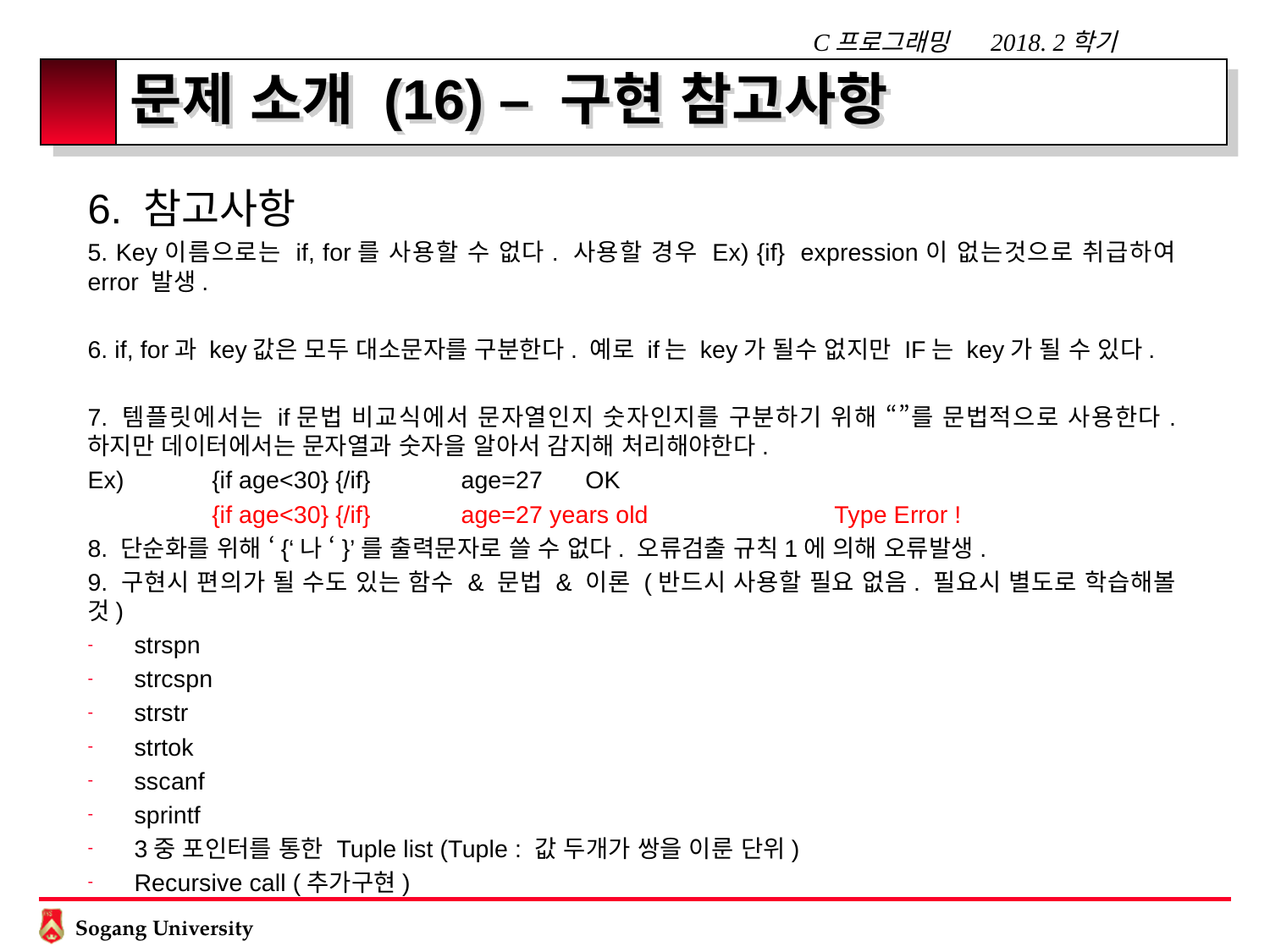

# 문제 소개 (16) – 구현 참고사항
6. 참고사항
5. Key이름으로는 if, for를 사용할 수 없다. 사용할 경우 Ex) {if}  expression이 없는것으로 취급하여 error 발생.

6. if, for과 key값은 모두 대소문자를 구분한다. 예로 if는 key가 될수 없지만 IF는 key가 될 수 있다.

7. 템플릿에서는 if문법 비교식에서 문자열인지 숫자인지를 구분하기 위해 “”를 문법적으로 사용한다. 하지만 데이터에서는 문자열과 숫자을 알아서 감지해 처리해야한다.
Ex) 	{if age<30} {/if}		age=27			OK
	{if age<30} {/if} 		age=27 years old		Type Error !
8. 단순화를 위해 ‘{‘나 ‘}’를 출력문자로 쓸 수 없다. 오류검출 규칙1에 의해 오류발생.
9. 구현시 편의가 될 수도 있는 함수 & 문법 & 이론 (반드시 사용할 필요 없음. 필요시 별도로 학습해볼 것)
strspn
strcspn
strstr
strtok
sscanf
sprintf
3중 포인터를 통한 Tuple list (Tuple : 값 두개가 쌍을 이룬 단위)
Recursive call (추가구현)